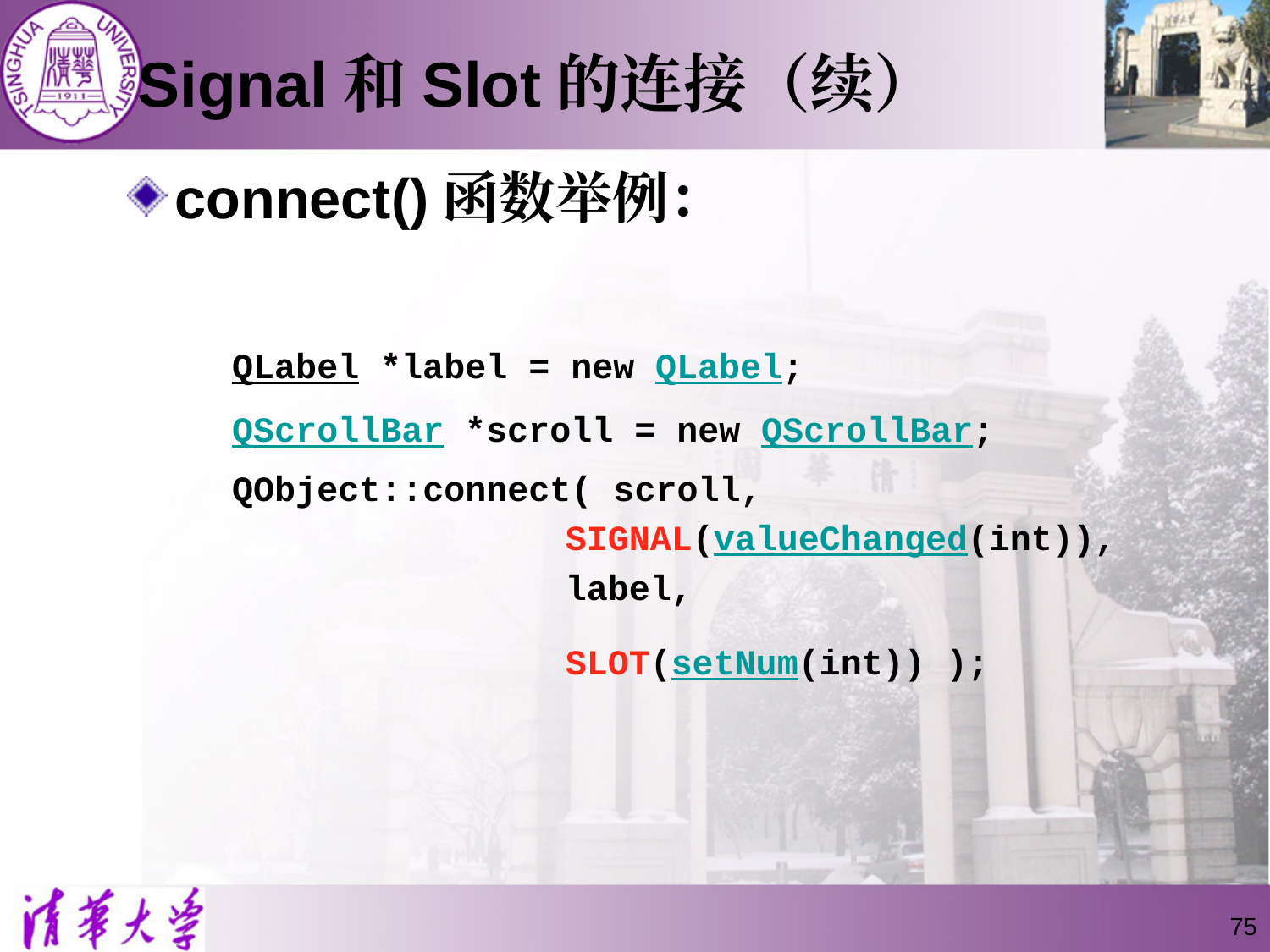

# Signal和Slot的连接（续）
connect()函数举例：
		QLabel *label = new QLabel;

		QScrollBar *scroll = new QScrollBar;

		QObject::connect( scroll,
                        SIGNAL(valueChanged(int)),
                        label,
                        SLOT(setNum(int)) );
75